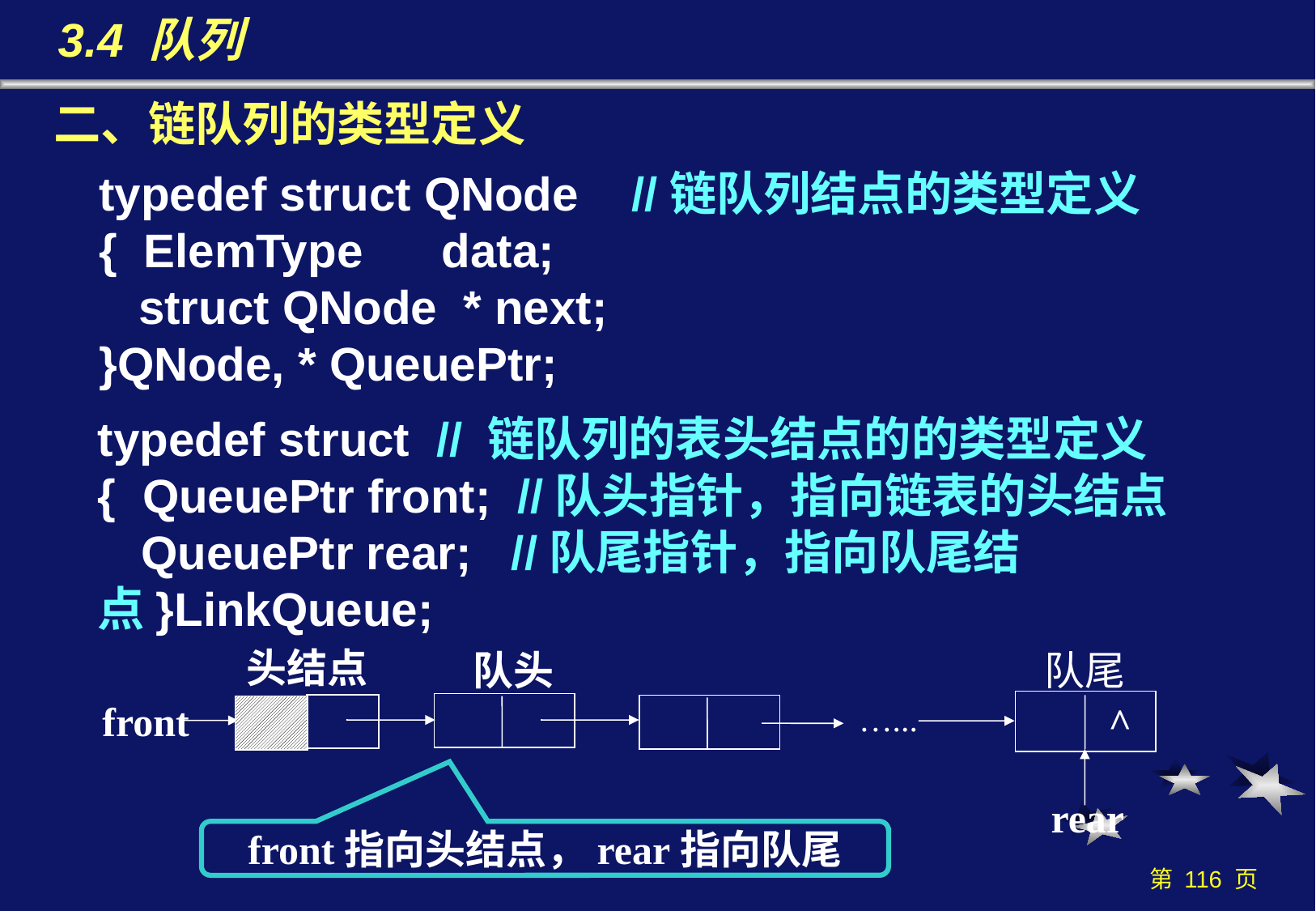

# 3.4 队列
二、链队列的类型定义
typedef struct QNode    //链队列结点的类型定义
{  ElemType      data;
   struct QNode  * next;
}QNode, * QueuePtr;

typedef struct  // 链队列的表头结点的的类型定义
{  QueuePtr front;  //队头指针，指向链表的头结点
   QueuePtr rear;   //队尾指针，指向队尾结点}LinkQueue;
头结点
队头
队尾
front
        ^
…...

rear
front指向头结点，rear指向队尾